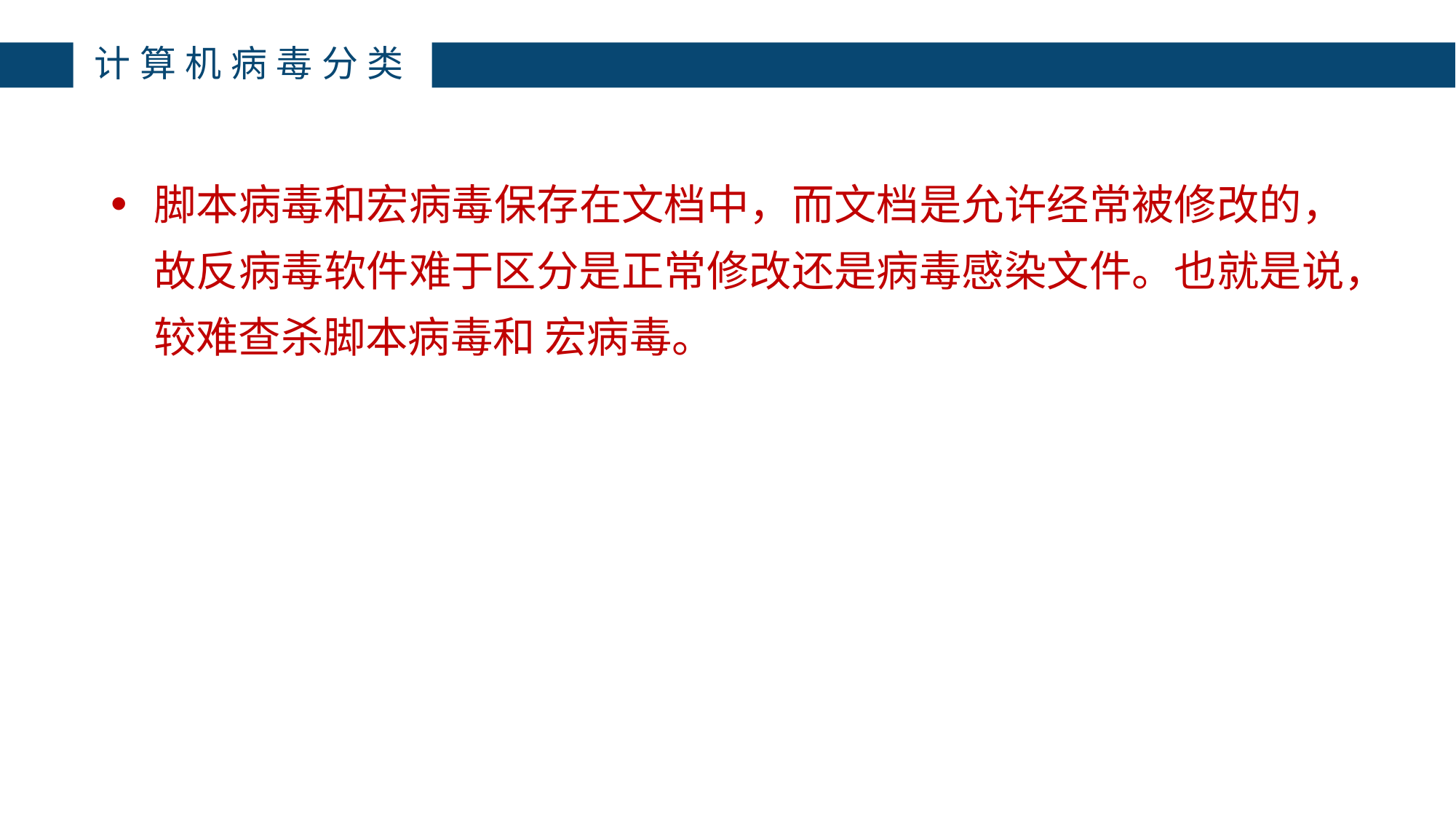

# 计算机病毒分类

脚本病毒和宏病毒保存在文档中，而文档是允许经常被修改的，故反病毒软件难于区分是正常修改还是病毒感染文件。也就是说，较难查杀脚本病毒和 宏病毒。